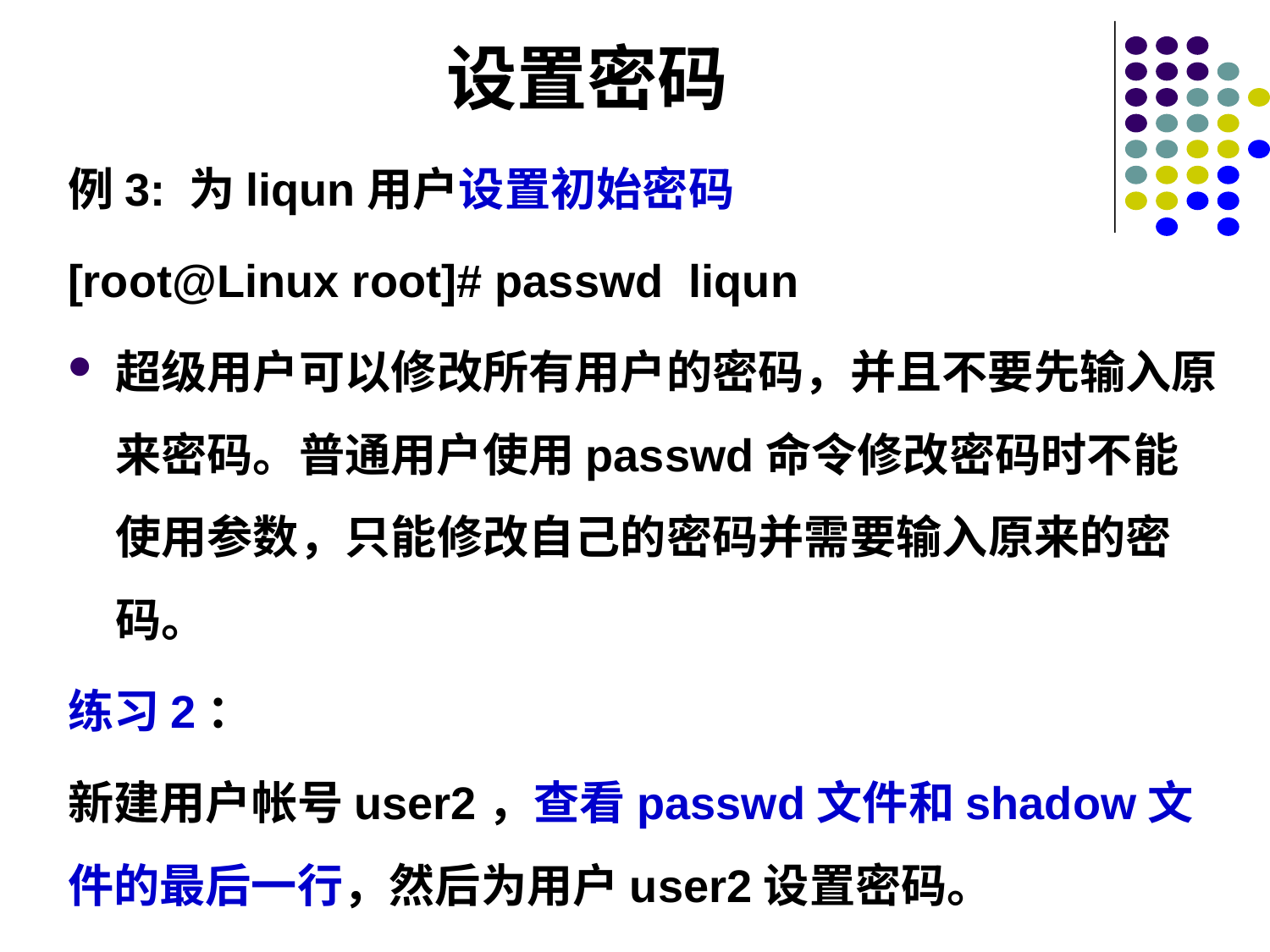

# 设置密码
例3: 为liqun用户设置初始密码
[root@Linux root]# passwd  liqun
超级用户可以修改所有用户的密码，并且不要先输入原来密码。普通用户使用passwd命令修改密码时不能使用参数，只能修改自己的密码并需要输入原来的密码。
练习2：
新建用户帐号user2，查看passwd文件和shadow文件的最后一行，然后为用户user2设置密码。